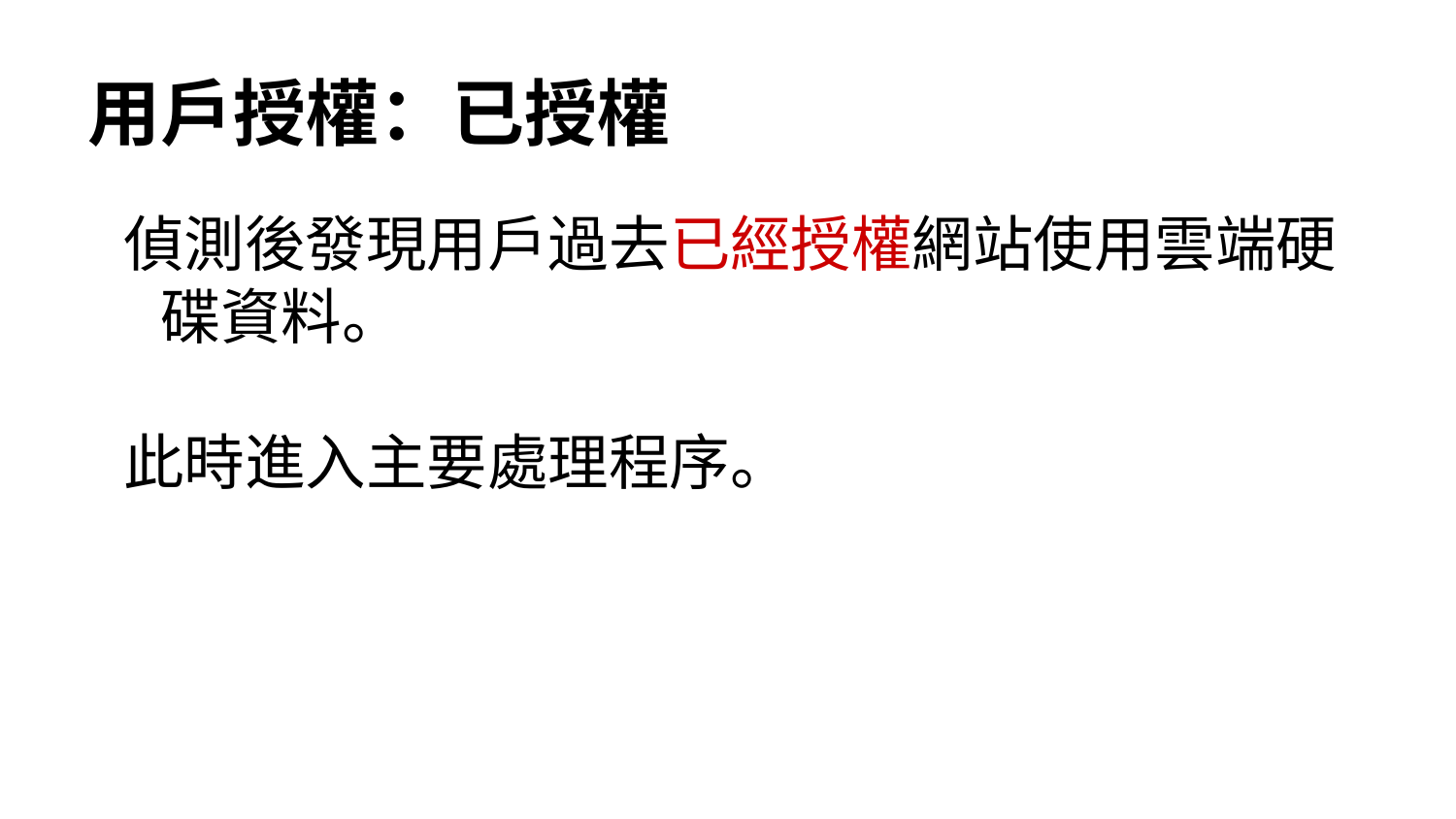

# 用戶授權：已授權
偵測後發現用戶過去已經授權網站使用雲端硬碟資料。

此時進入主要處理程序。